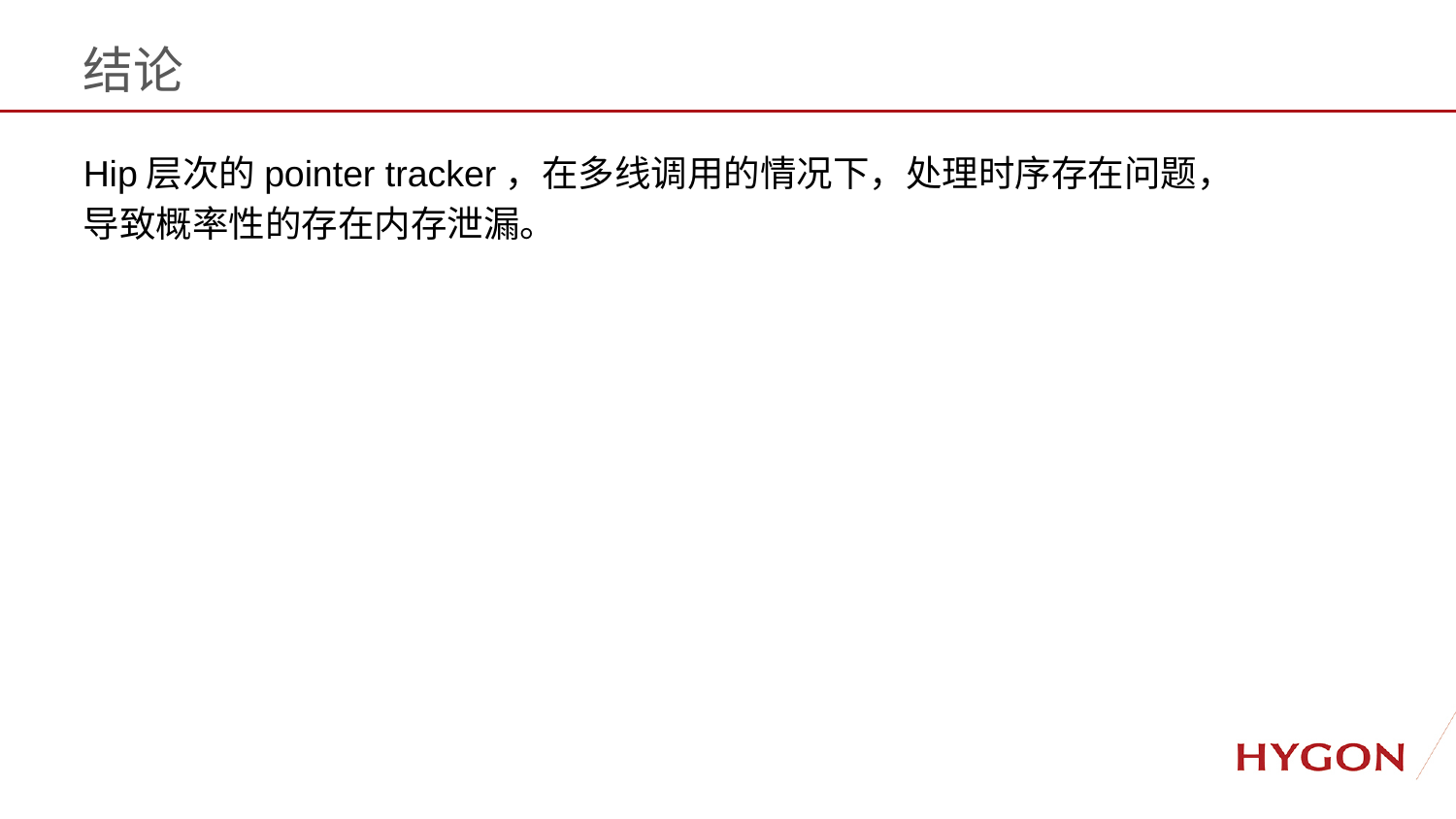

结论
Hip层次的pointer tracker，在多线调用的情况下，处理时序存在问题，
导致概率性的存在内存泄漏。